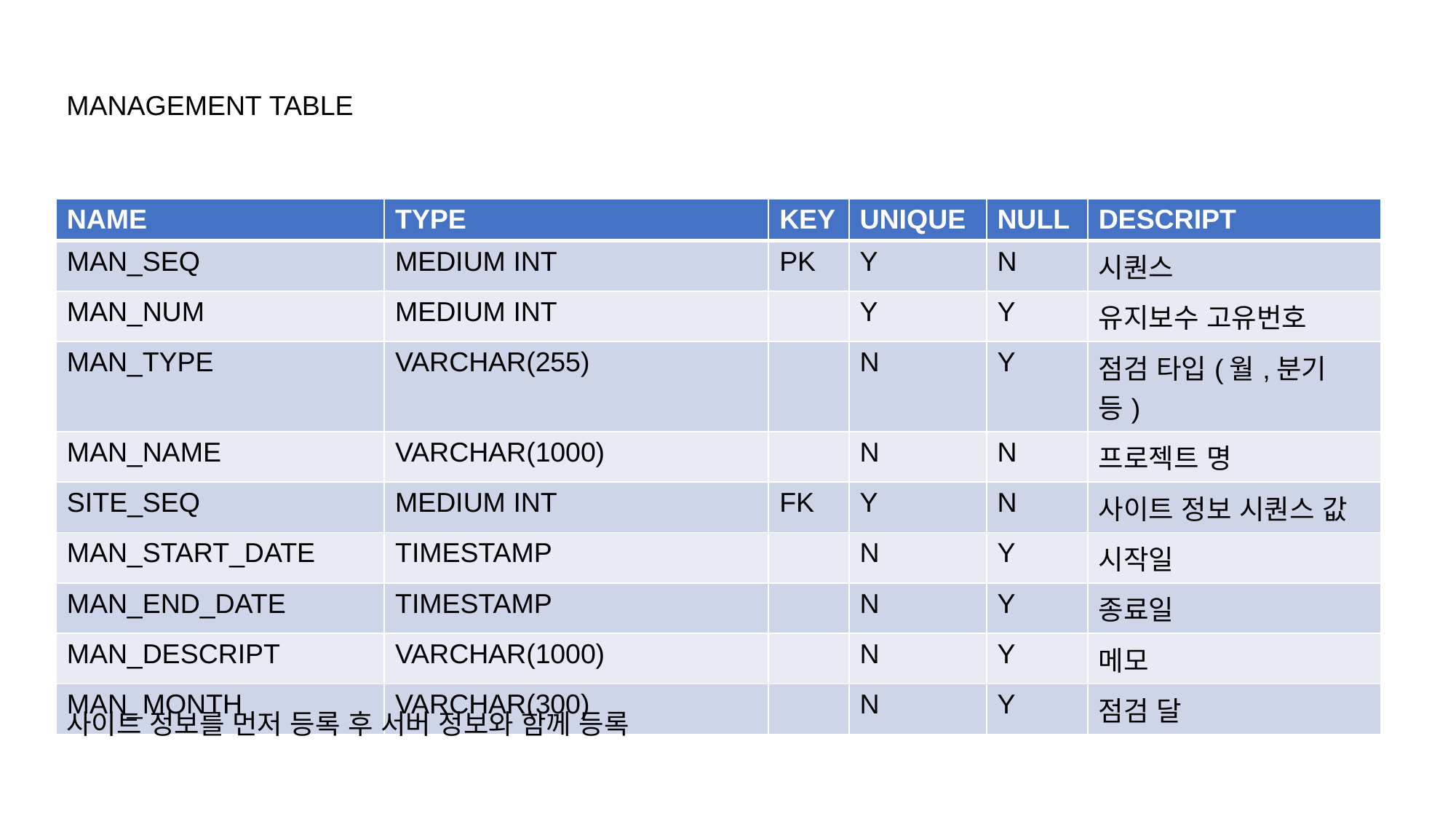

MANAGEMENT TABLE
| NAME | TYPE | KEY | UNIQUE | NULL | DESCRIPT |
| --- | --- | --- | --- | --- | --- |
| MAN\_SEQ | MEDIUM INT | PK | Y | N | 시퀀스 |
| MAN\_NUM | MEDIUM INT |  | Y | Y | 유지보수 고유번호 |
| MAN\_TYPE | VARCHAR(255) |  | N | Y | 점검 타입(월,분기 등) |
| MAN\_NAME | VARCHAR(1000) |  | N | N | 프로젝트 명 |
| SITE\_SEQ | MEDIUM INT | FK | Y | N | 사이트 정보 시퀀스 값 |
| MAN\_START\_DATE | TIMESTAMP |  | N | Y | 시작일 |
| MAN\_END\_DATE | TIMESTAMP |  | N | Y | 종료일 |
| MAN\_DESCRIPT | VARCHAR(1000) |  | N | Y | 메모 |
| MAN\_MONTH | VARCHAR(300) |  | N | Y | 점검 달 |
사이트 정보를 먼저 등록 후 서버 정보와 함께 등록